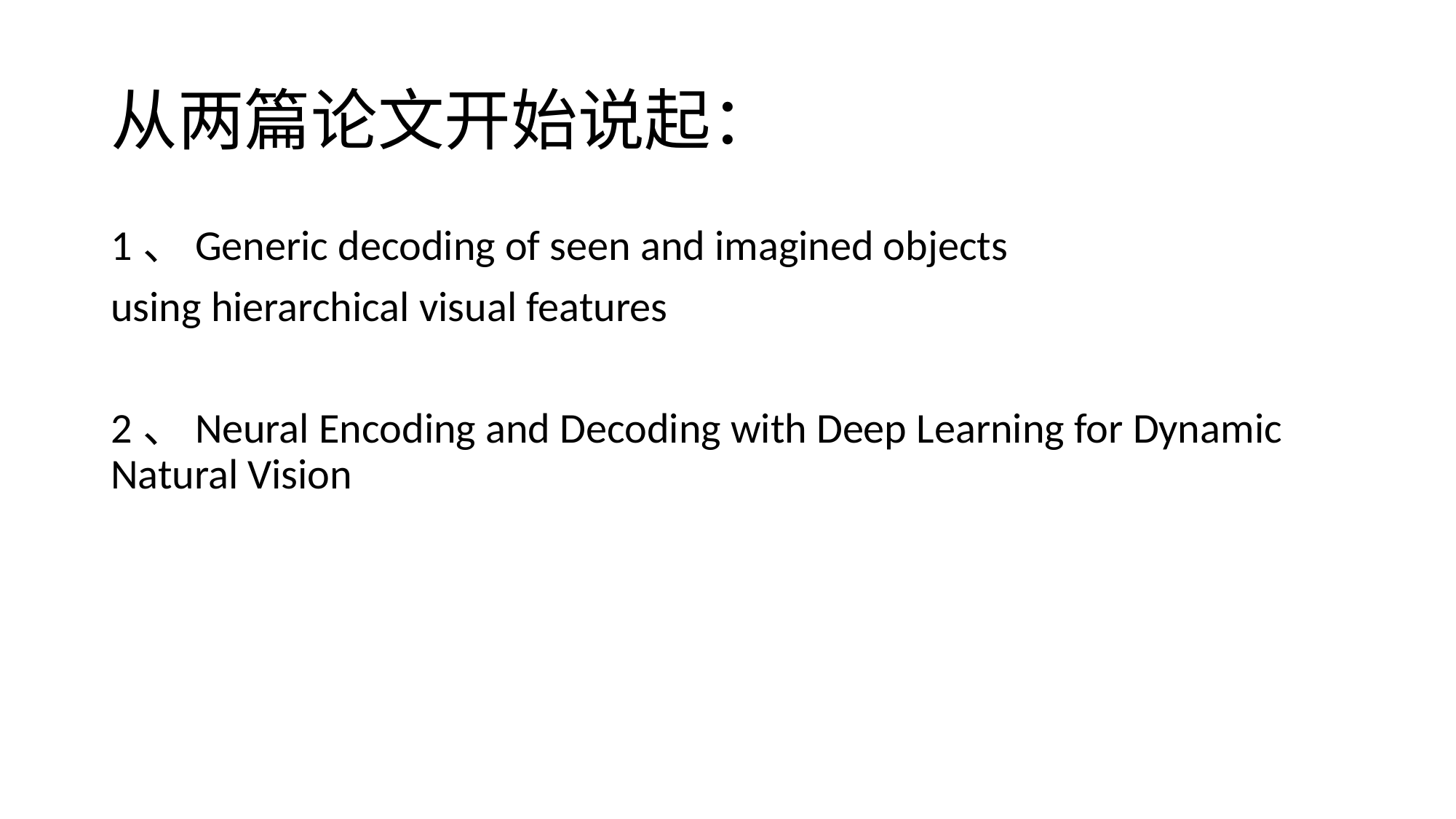

# 从两篇论文开始说起：
1、Generic decoding of seen and imagined objects
using hierarchical visual features

2、Neural Encoding and Decoding with Deep Learning for Dynamic Natural Vision